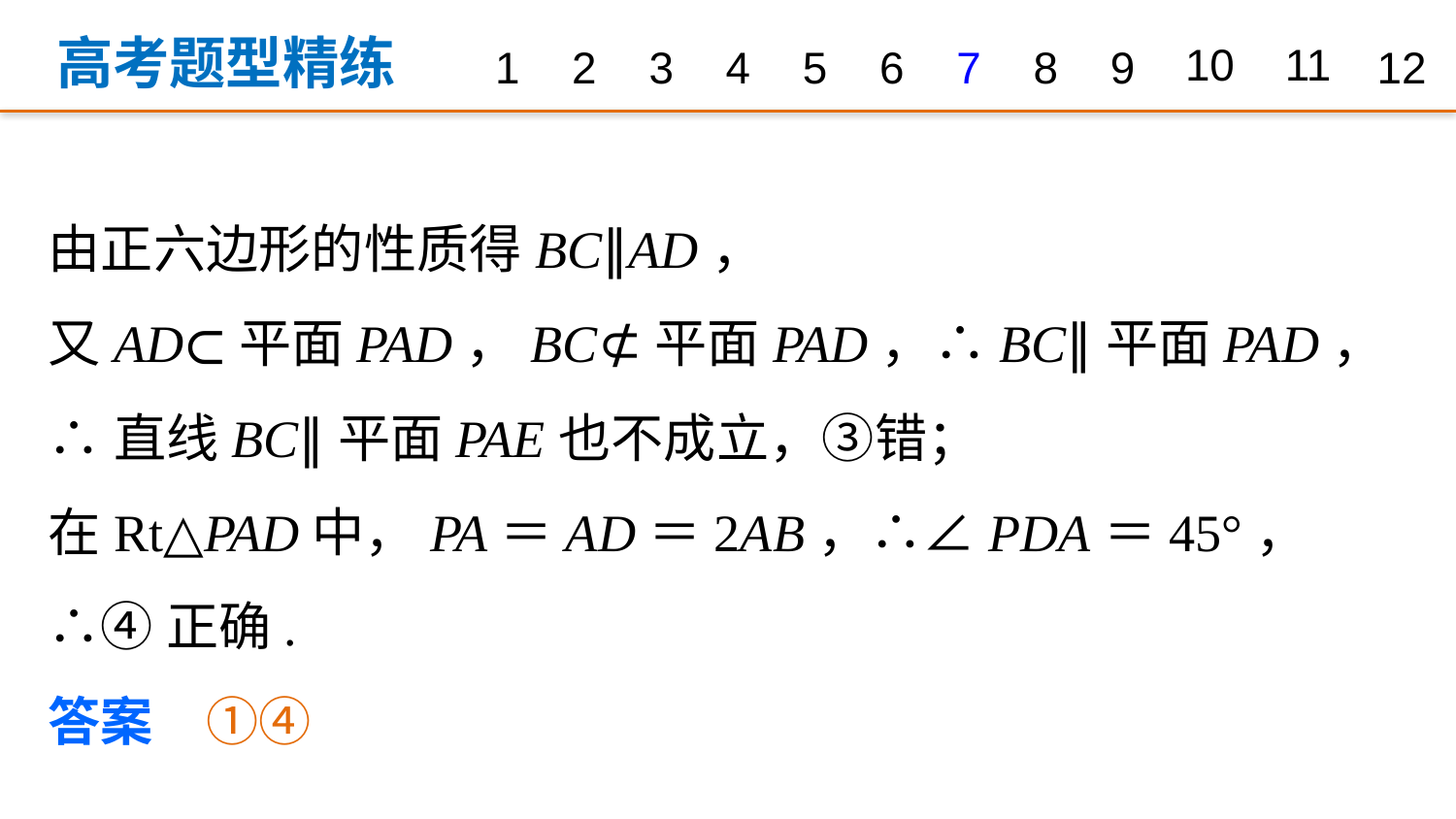

高考题型精练
1
2
3
4
5
6
7
8
9
10
11
12
由正六边形的性质得BC∥AD，
又AD⊂平面PAD，BC⊄平面PAD，∴BC∥平面PAD，
∴直线BC∥平面PAE也不成立，③错；
在Rt△PAD中，PA＝AD＝2AB，∴∠PDA＝45°，
∴④正确.
答案　①④